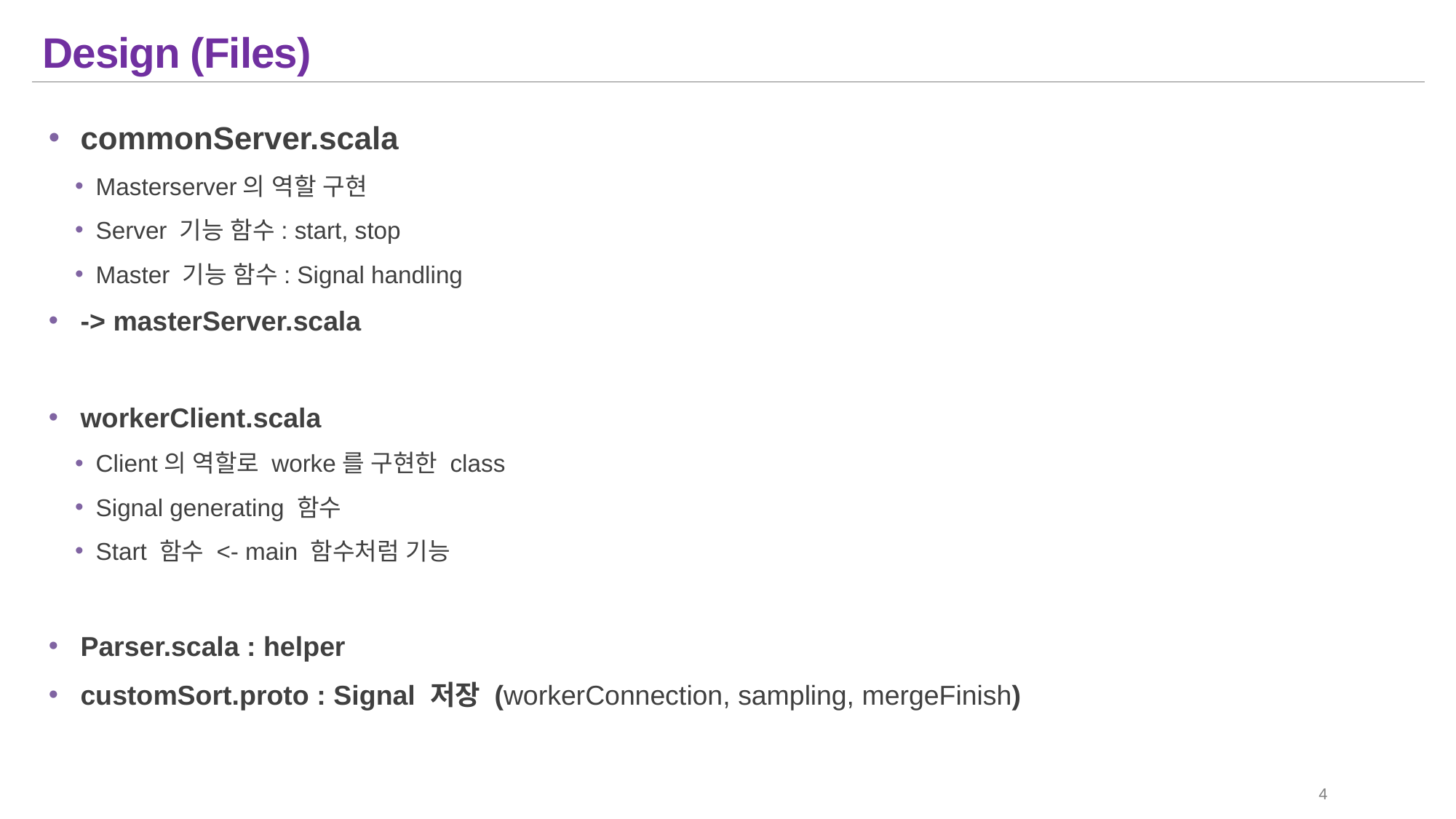

# Design (Files)
commonServer.scala
Masterserver의 역할 구현
Server 기능 함수: start, stop
Master 기능 함수: Signal handling
-> masterServer.scala

workerClient.scala
Client의 역할로 worke를 구현한 class
Signal generating 함수
Start 함수 <- main 함수처럼 기능

Parser.scala : helper
customSort.proto : Signal 저장 (workerConnection, sampling, mergeFinish)

4